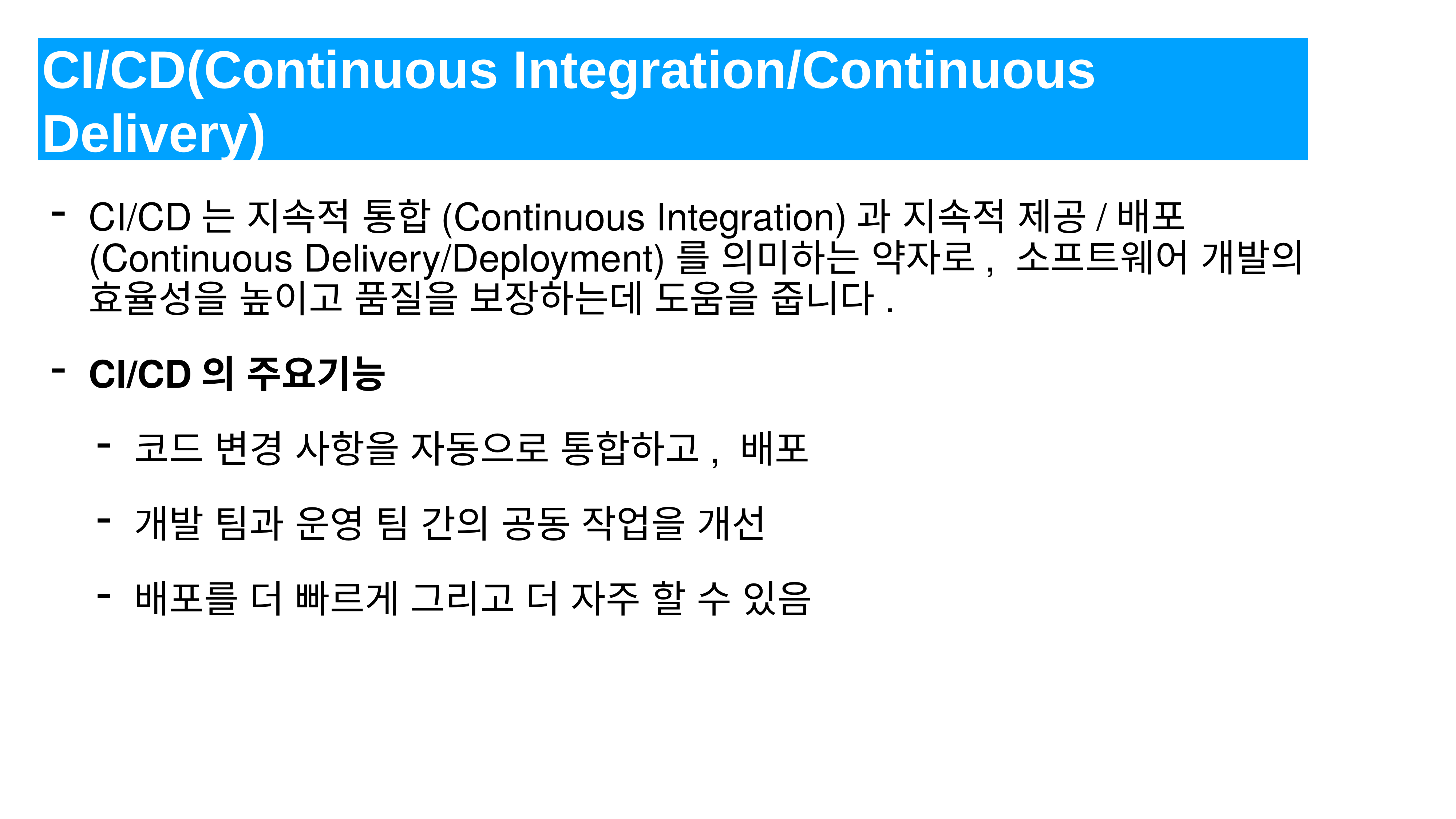

CI/CD(Continuous Integration/Continuous Delivery)
CI/CD는 지속적 통합(Continuous Integration)과 지속적 제공/배포(Continuous Delivery/Deployment)를 의미하는 약자로, 소프트웨어 개발의 효율성을 높이고 품질을 보장하는데 도움을 줍니다.
CI/CD의 주요기능
코드 변경 사항을 자동으로 통합하고, 배포
개발 팀과 운영 팀 간의 공동 작업을 개선
배포를 더 빠르게 그리고 더 자주 할 수 있음